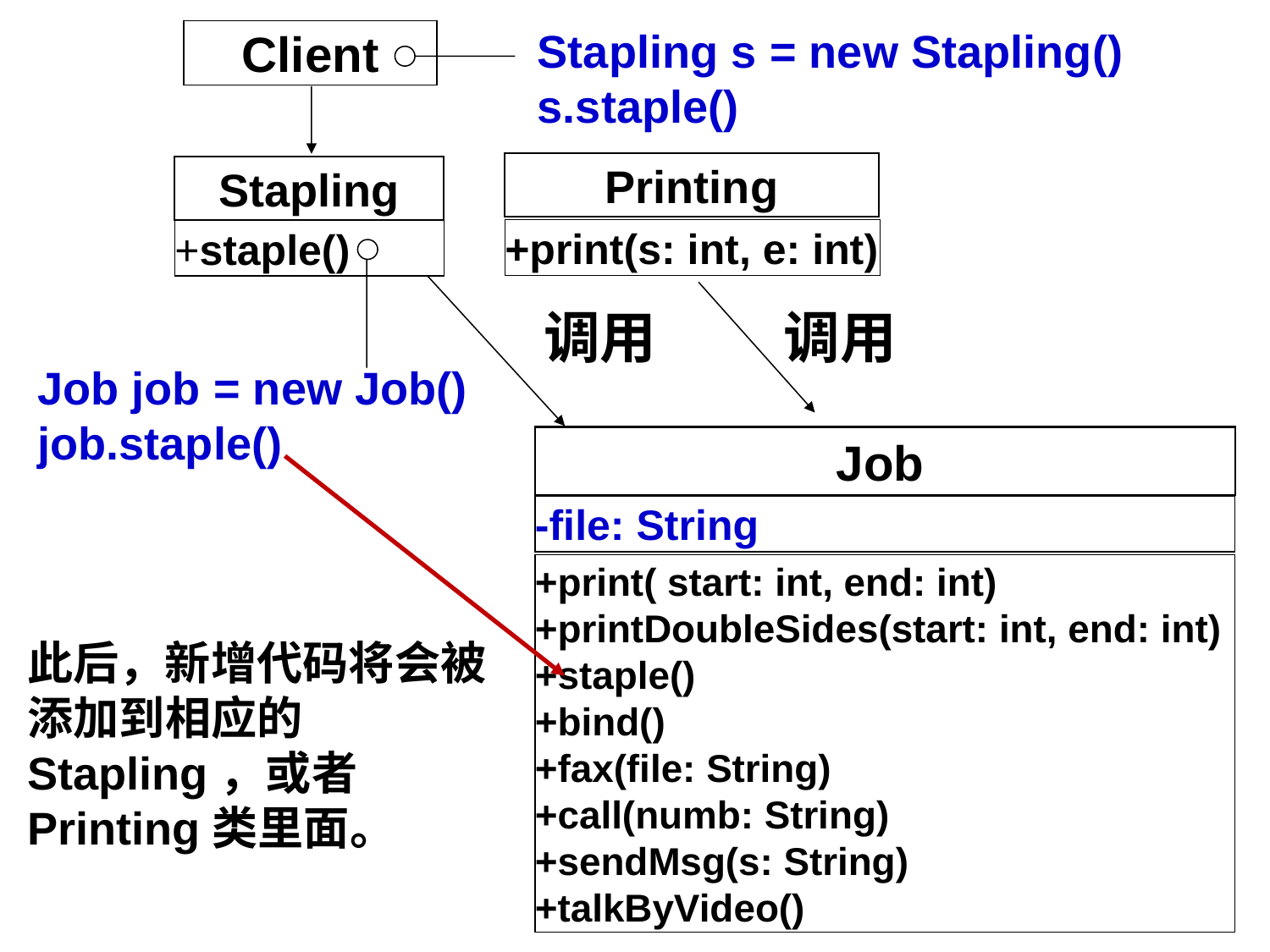

Stapling s = new Stapling()
s.staple()

Client

Printing
Stapling
+print(s: int, e: int)
+staple()

Job job = new Job()
job.staple()

调用
调用
Job

-file: String
+print( start: int, end: int)
+printDoubleSides(start: int, end: int)
+staple()
+bind()
+fax(file: String)
+call(numb: String)
+sendMsg(s: String)
+talkByVideo()
此后，新增代码将会被添加到相应的Stapling，或者Printing类里面。